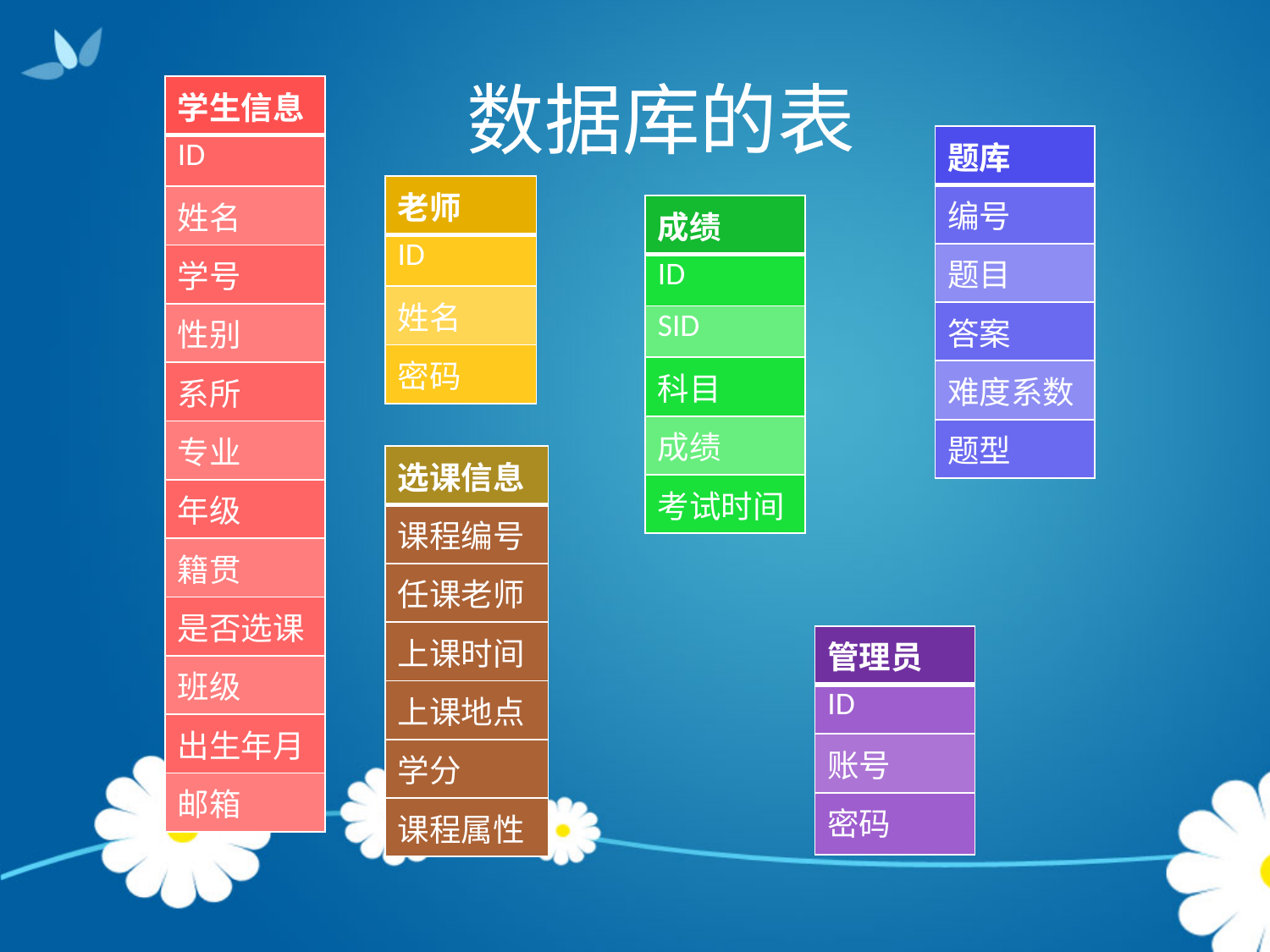

# 数据库的表
| 学生信息 |
| --- |
| ID |
| 姓名 |
| 学号 |
| 性别 |
| 系所 |
| 专业 |
| 年级 |
| 籍贯 |
| 是否选课 |
| 班级 |
| 出生年月 |
| 邮箱 |
| 题库 |
| --- |
| 编号 |
| 题目 |
| 答案 |
| 难度系数 |
| 题型 |
| 老师 |
| --- |
| ID |
| 姓名 |
| 密码 |
| 成绩 |
| --- |
| ID |
| SID |
| 科目 |
| 成绩 |
| 考试时间 |
| 选课信息 |
| --- |
| 课程编号 |
| 任课老师 |
| 上课时间 |
| 上课地点 |
| 学分 |
| 课程属性 |
| 管理员 |
| --- |
| ID |
| 账号 |
| 密码 |